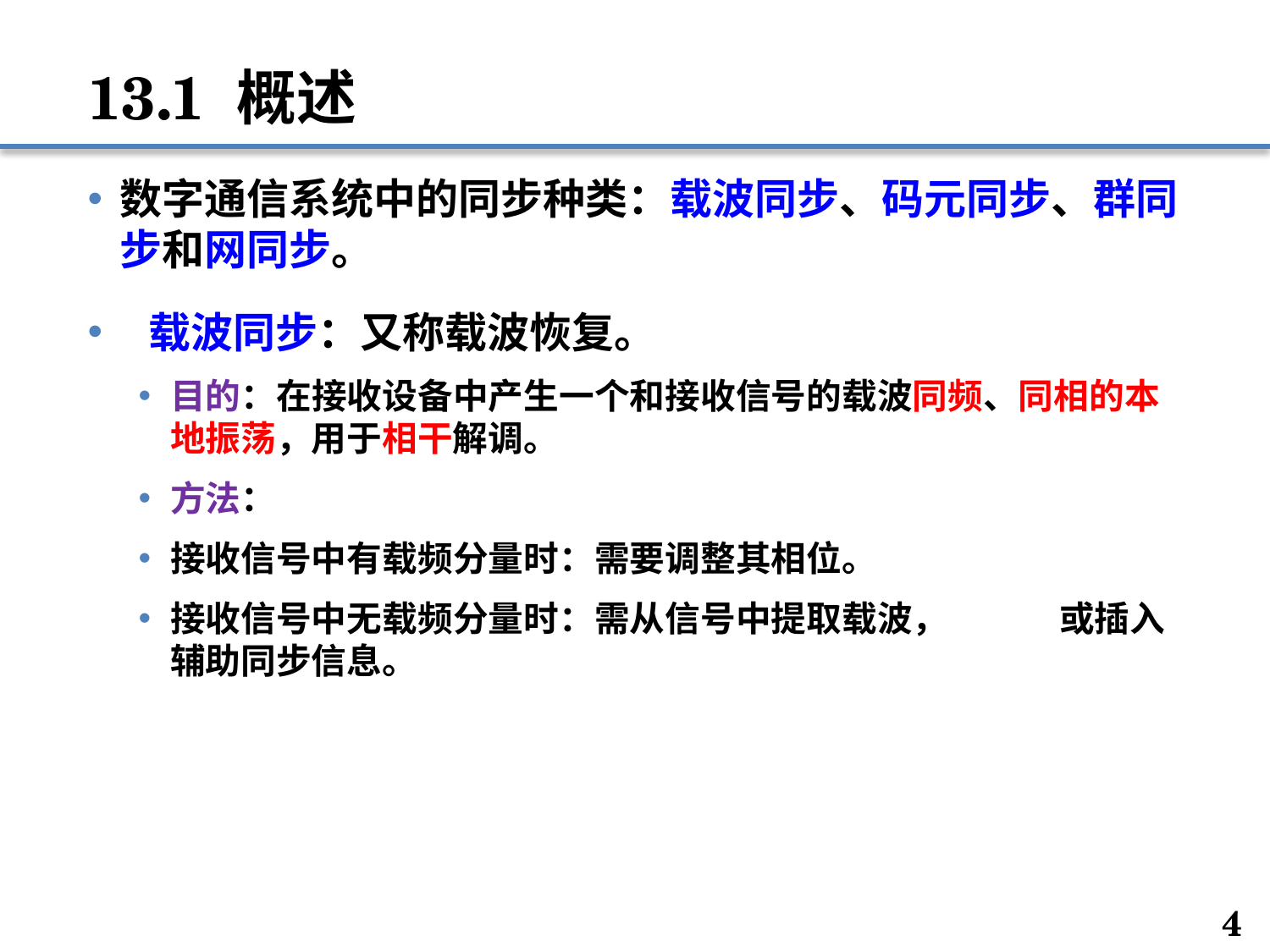

# 13.1 概述
数字通信系统中的同步种类：载波同步、码元同步、群同步和网同步。
  载波同步：又称载波恢复。
目的：在接收设备中产生一个和接收信号的载波同频、同相的本地振荡，用于相干解调。
方法：
接收信号中有载频分量时：需要调整其相位。
接收信号中无载频分量时：需从信号中提取载波，	或插入辅助同步信息。
4